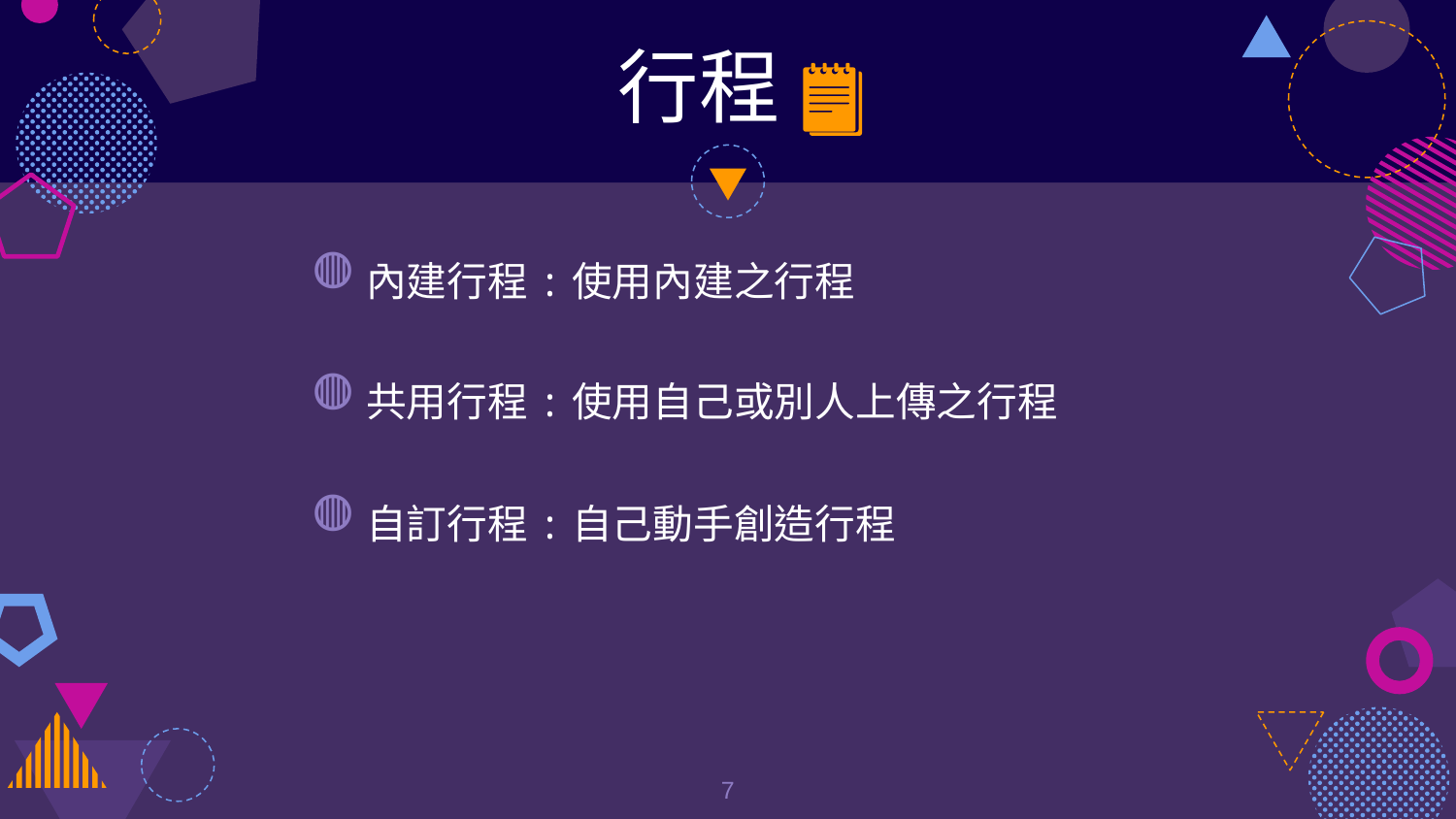

# 行程

內建行程:使用內建之行程

共用行程:使用自己或別人上傳之行程

自訂行程:自己動手創造行程

7